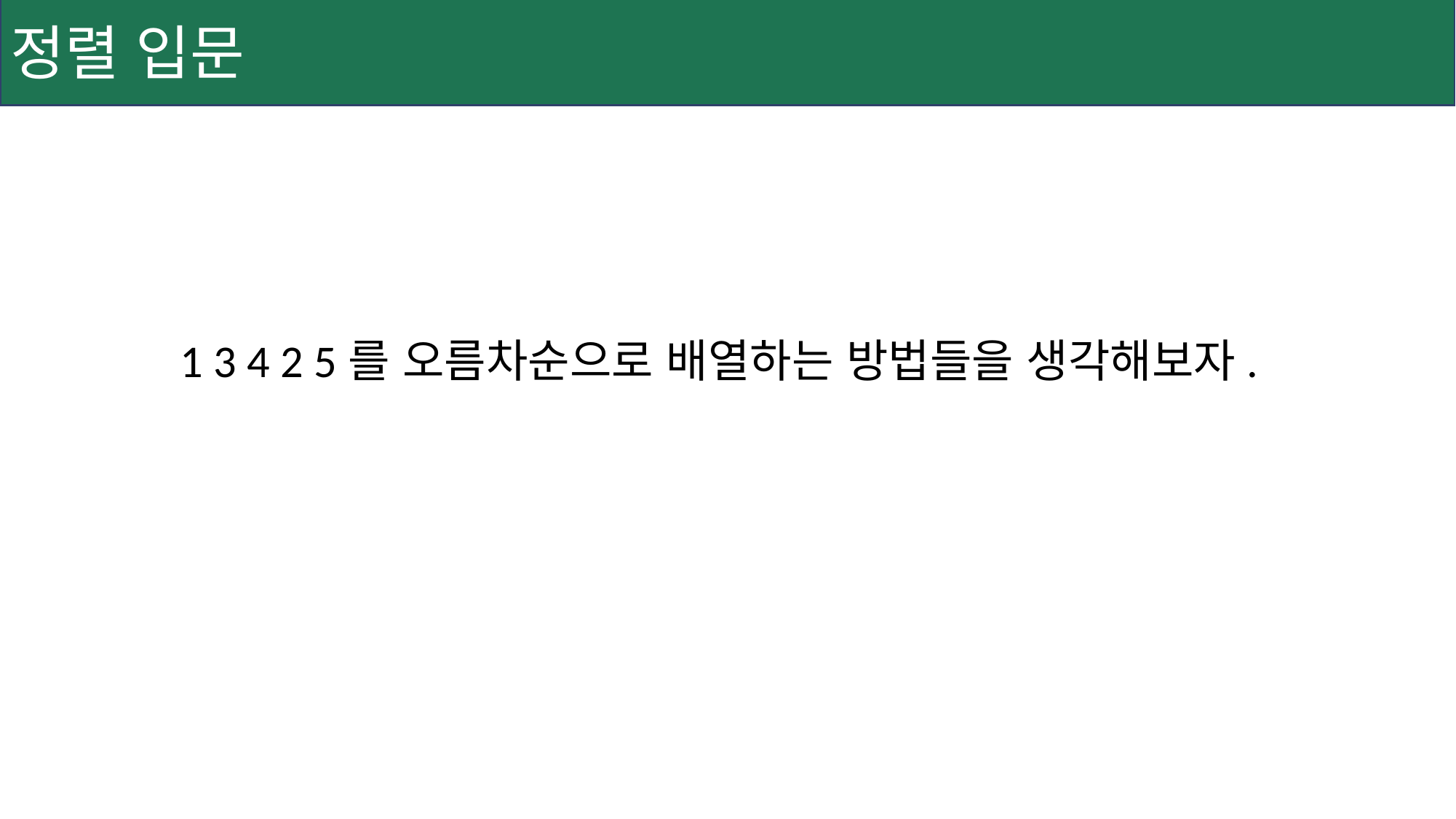

정렬 입문

1 3 4 2 5를 오름차순으로 배열하는 방법들을 생각해보자.